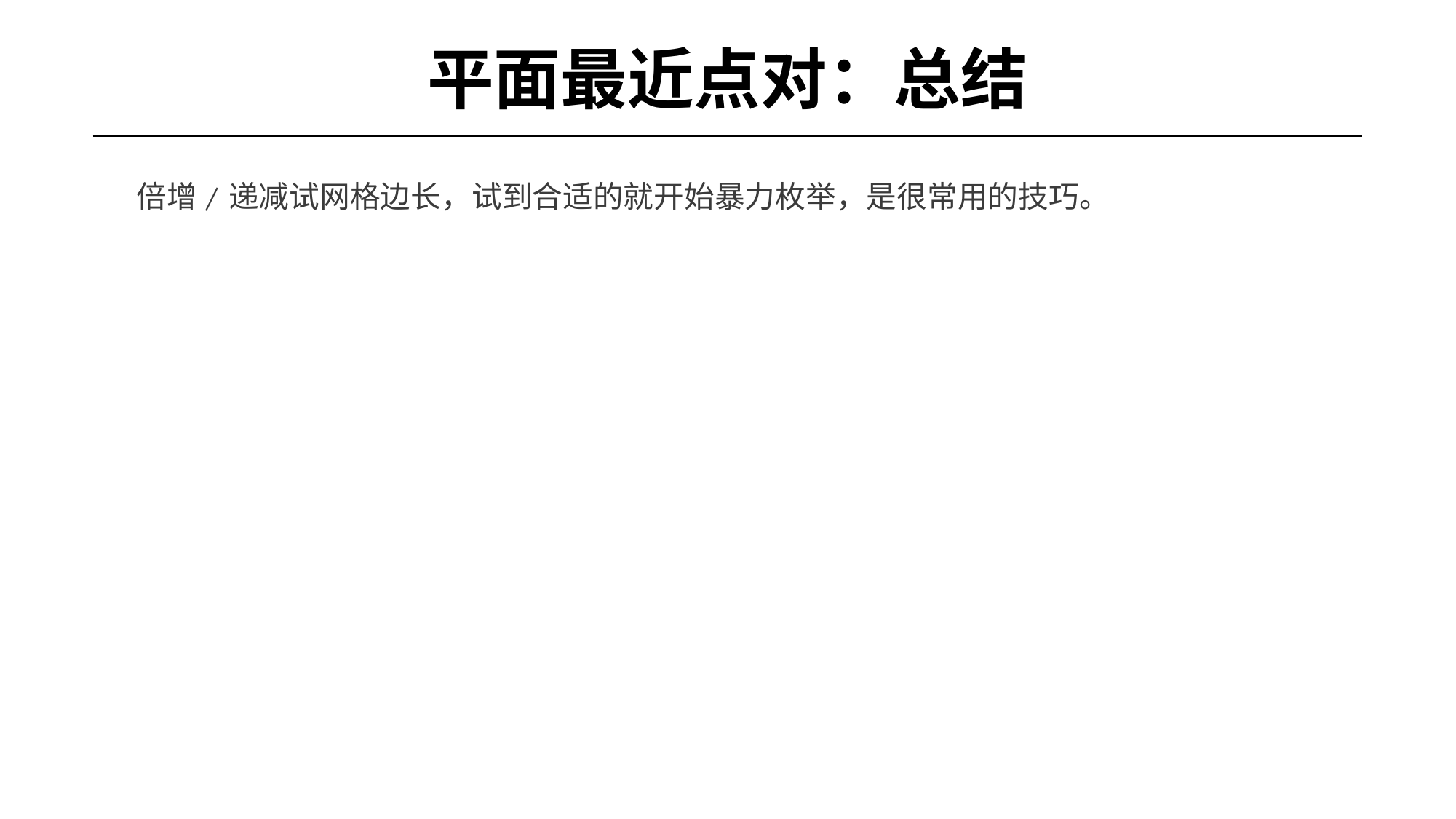

# 平面最近点对：总结
倍增/递减试网格边长，试到合适的就开始暴力枚举，是很常用的技巧。